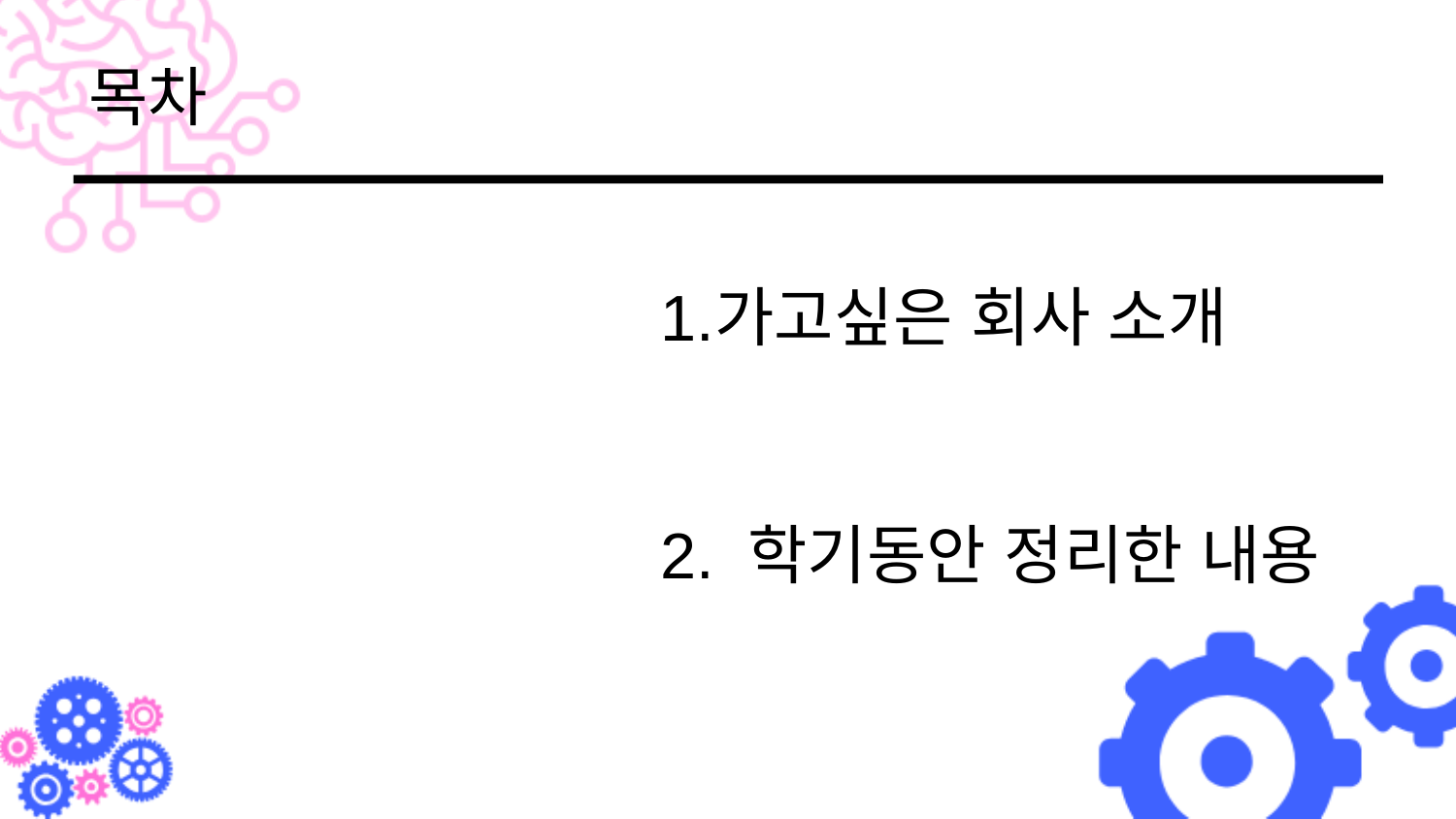

목차

가고싶은 회사 소개
2. 학기동안 정리한 내용